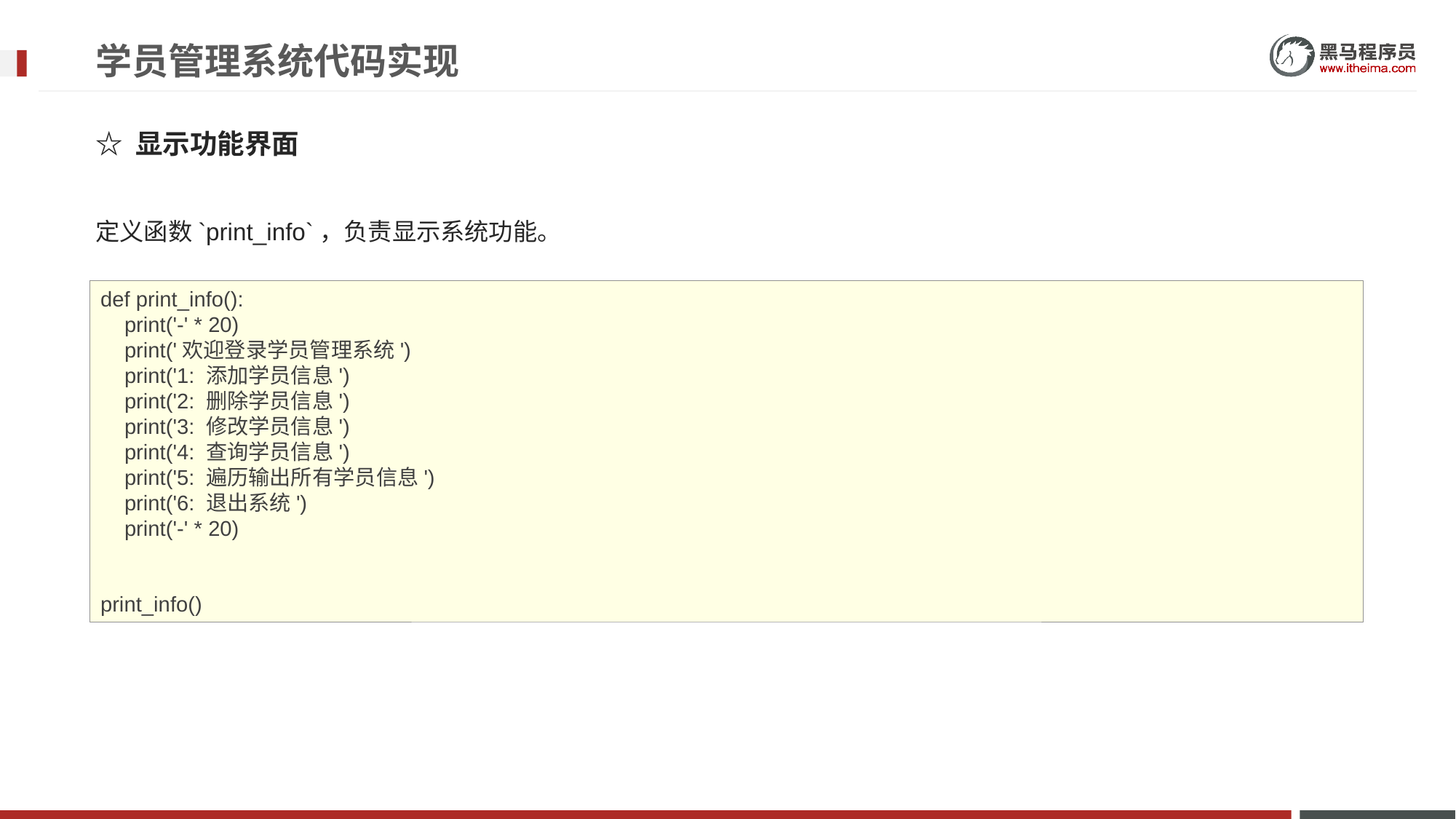

# 学员管理系统代码实现
☆ 显示功能界面
定义函数`print_info`，负责显示系统功能。
def print_info():
    print('-' * 20)
    print('欢迎登录学员管理系统')
    print('1: 添加学员信息')
    print('2: 删除学员信息')
    print('3: 修改学员信息')
    print('4: 查询学员信息')
    print('5: 遍历输出所有学员信息')
    print('6: 退出系统')
    print('-' * 20)

print_info()